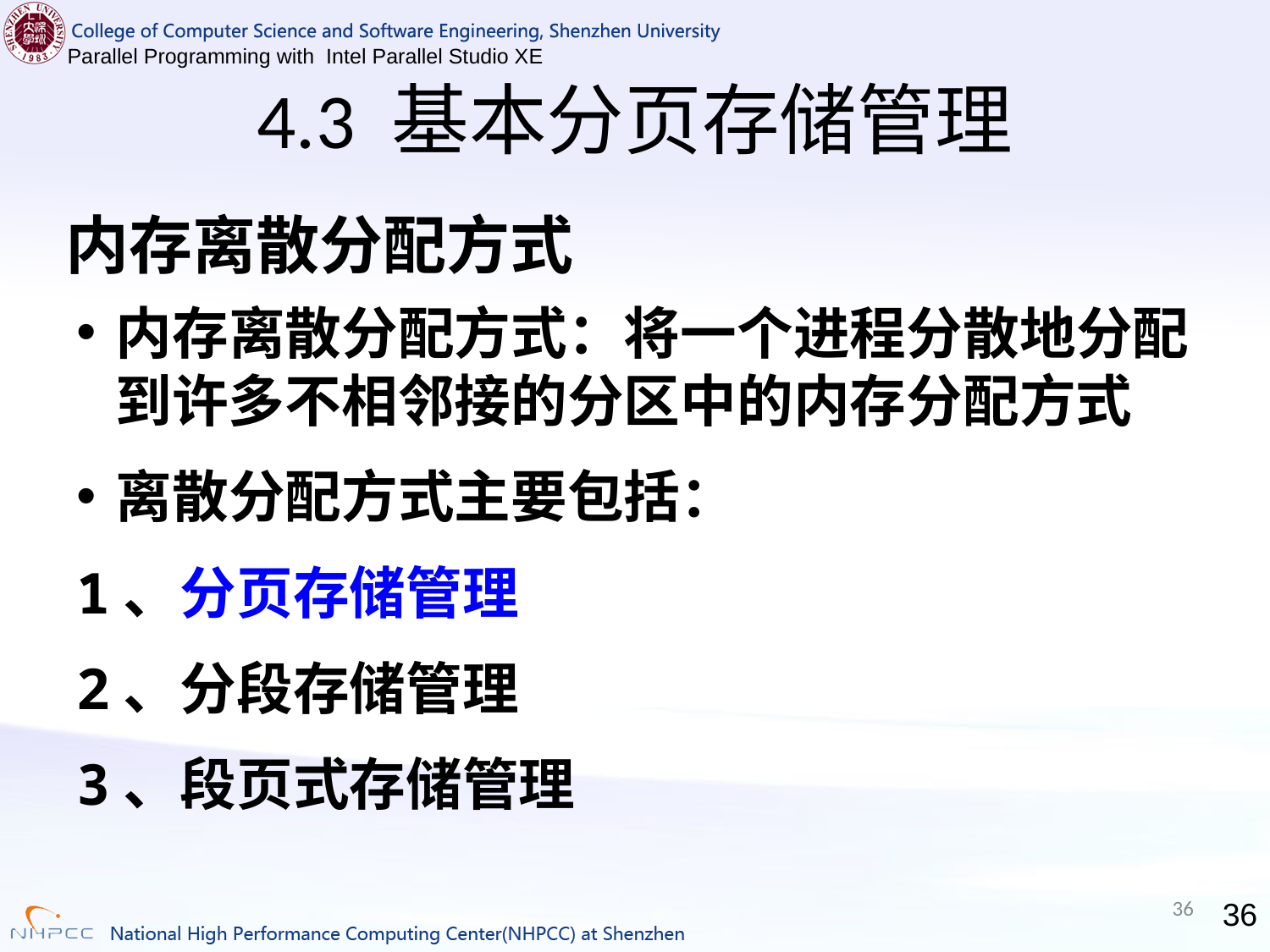

4.3 基本分页存储管理
# 内存离散分配方式
内存离散分配方式：将一个进程分散地分配到许多不相邻接的分区中的内存分配方式
离散分配方式主要包括：
1、分页存储管理
2、分段存储管理
3、段页式存储管理
36
36